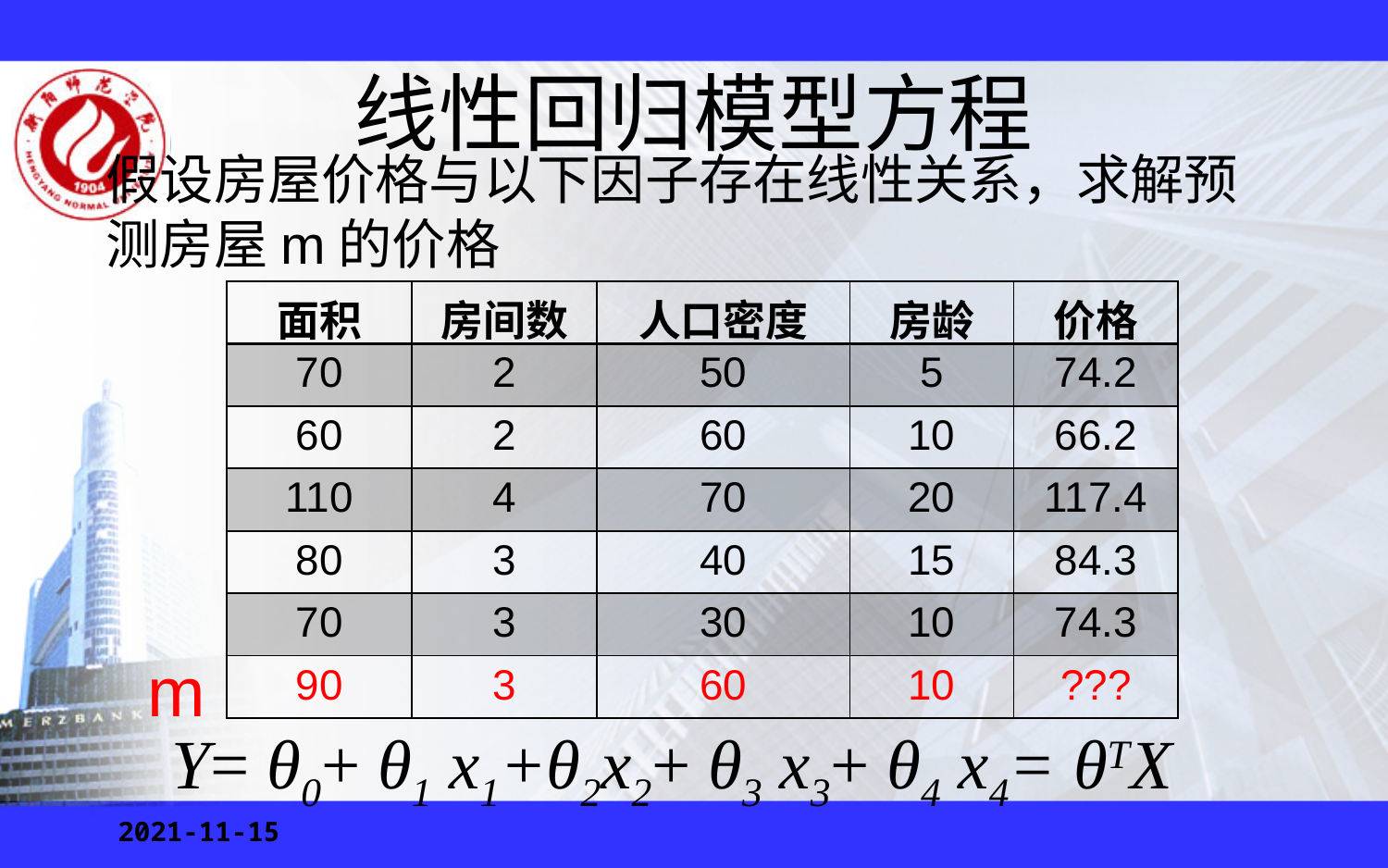

# 线性回归模型方程
假设房屋价格与以下因子存在线性关系，求解预测房屋m的价格
| 面积 | 房间数 | 人口密度 | 房龄 | 价格 |
| --- | --- | --- | --- | --- |
| 70 | 2 | 50 | 5 | 74.2 |
| 60 | 2 | 60 | 10 | 66.2 |
| 110 | 4 | 70 | 20 | 117.4 |
| 80 | 3 | 40 | 15 | 84.3 |
| 70 | 3 | 30 | 10 | 74.3 |
| 90 | 3 | 60 | 10 | ??? |
m
Y= θ0+ θ1 x1+θ2x2+ θ3 x3+ θ4 x4= θTX
2021-11-15